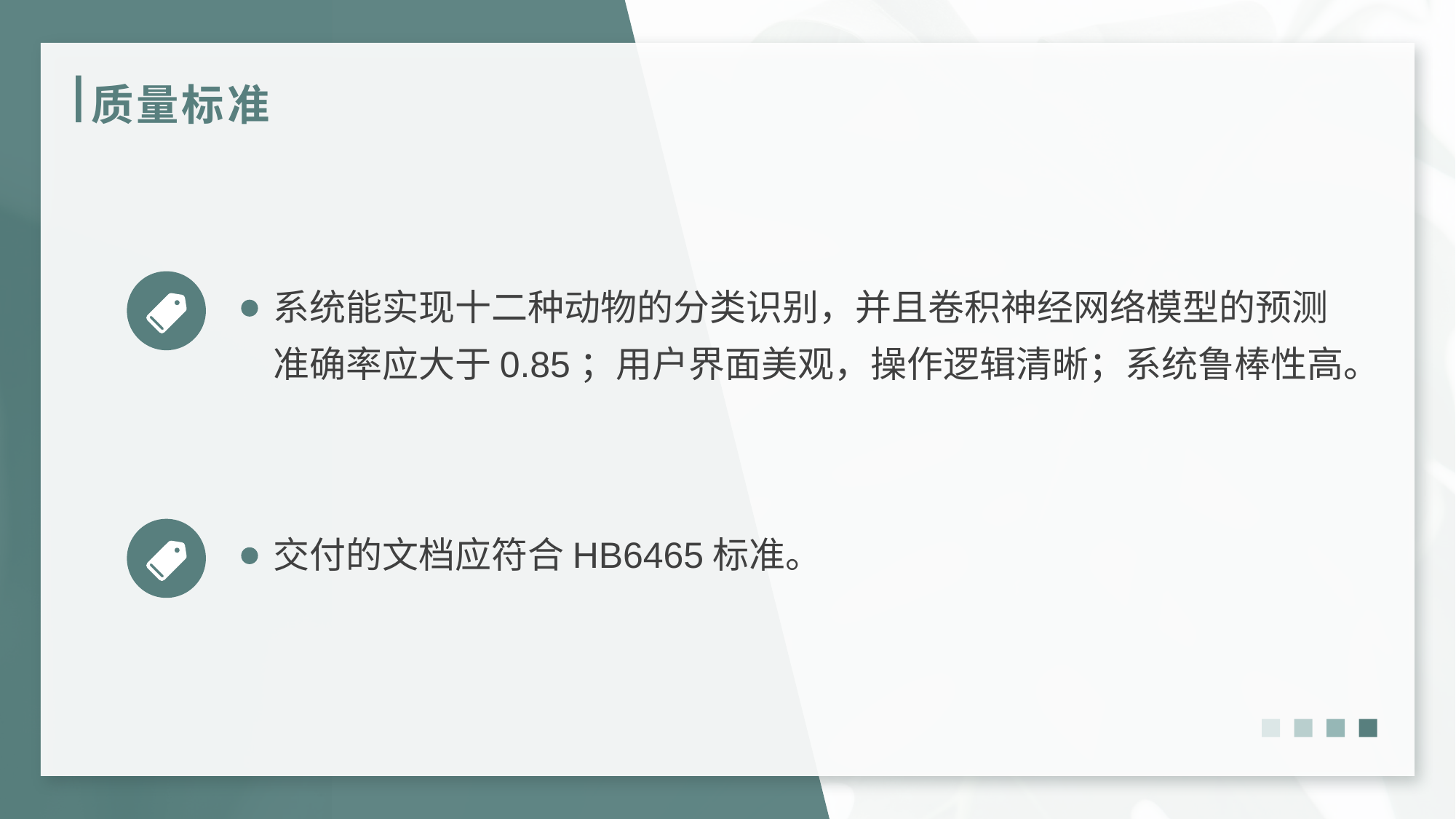

质量标准
系统能实现十二种动物的分类识别，并且卷积神经网络模型的预测准确率应大于0.85；用户界面美观，操作逻辑清晰；系统鲁棒性高。

交付的文档应符合HB6465标准。